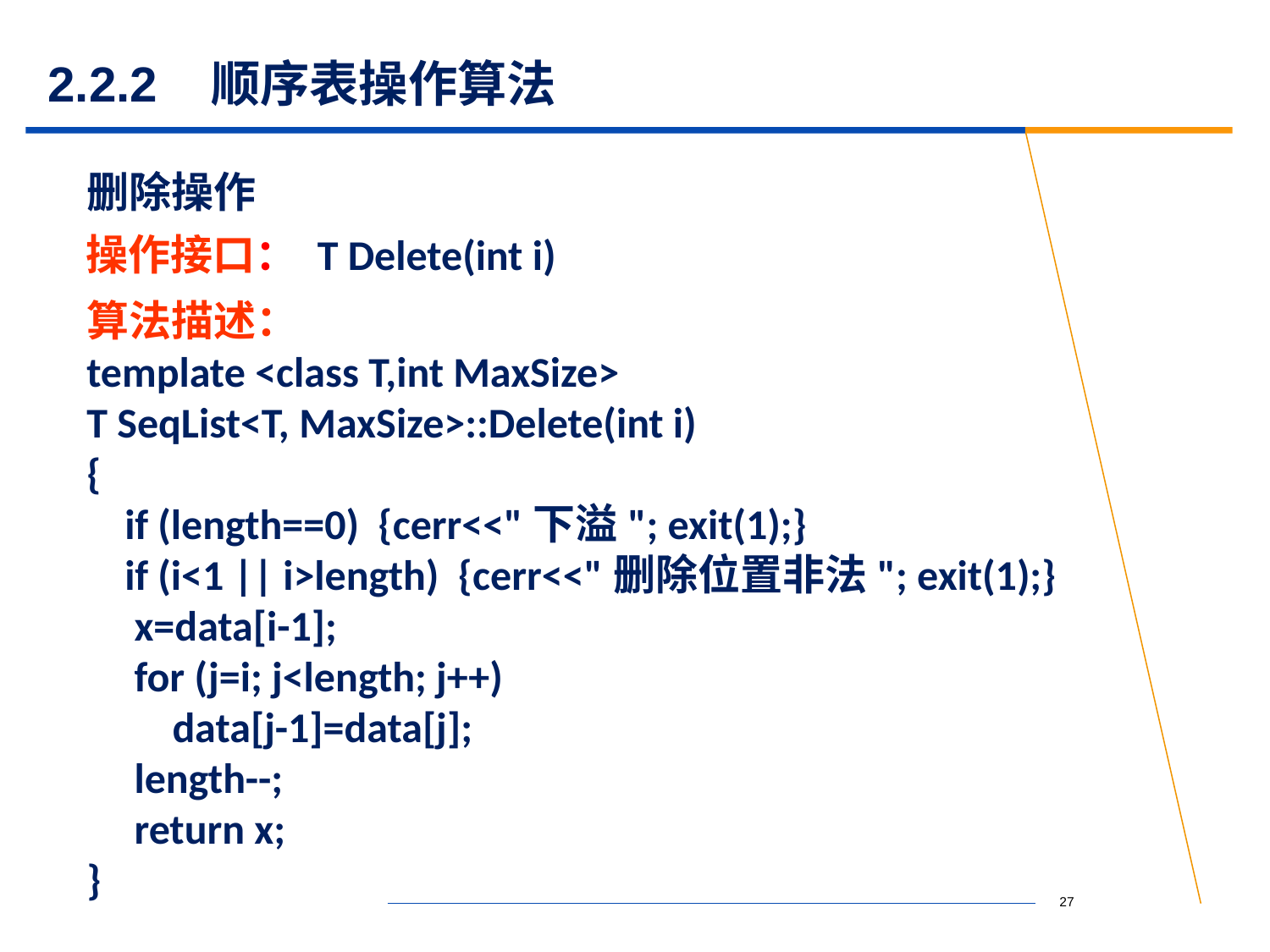

# 2.2.2   顺序表操作算法
删除操作
操作接口： T Delete(int i)

算法描述：
template <class T,int MaxSize>
T SeqList<T, MaxSize>::Delete(int i)
{
    if (length==0)  {cerr<<"下溢"; exit(1);}
    if (i<1 || i>length)  {cerr<<"删除位置非法"; exit(1);}
	x=data[i-1];
	for (j=i; j<length; j++)
	    data[j-1]=data[j];
	length--;
	return x;
}